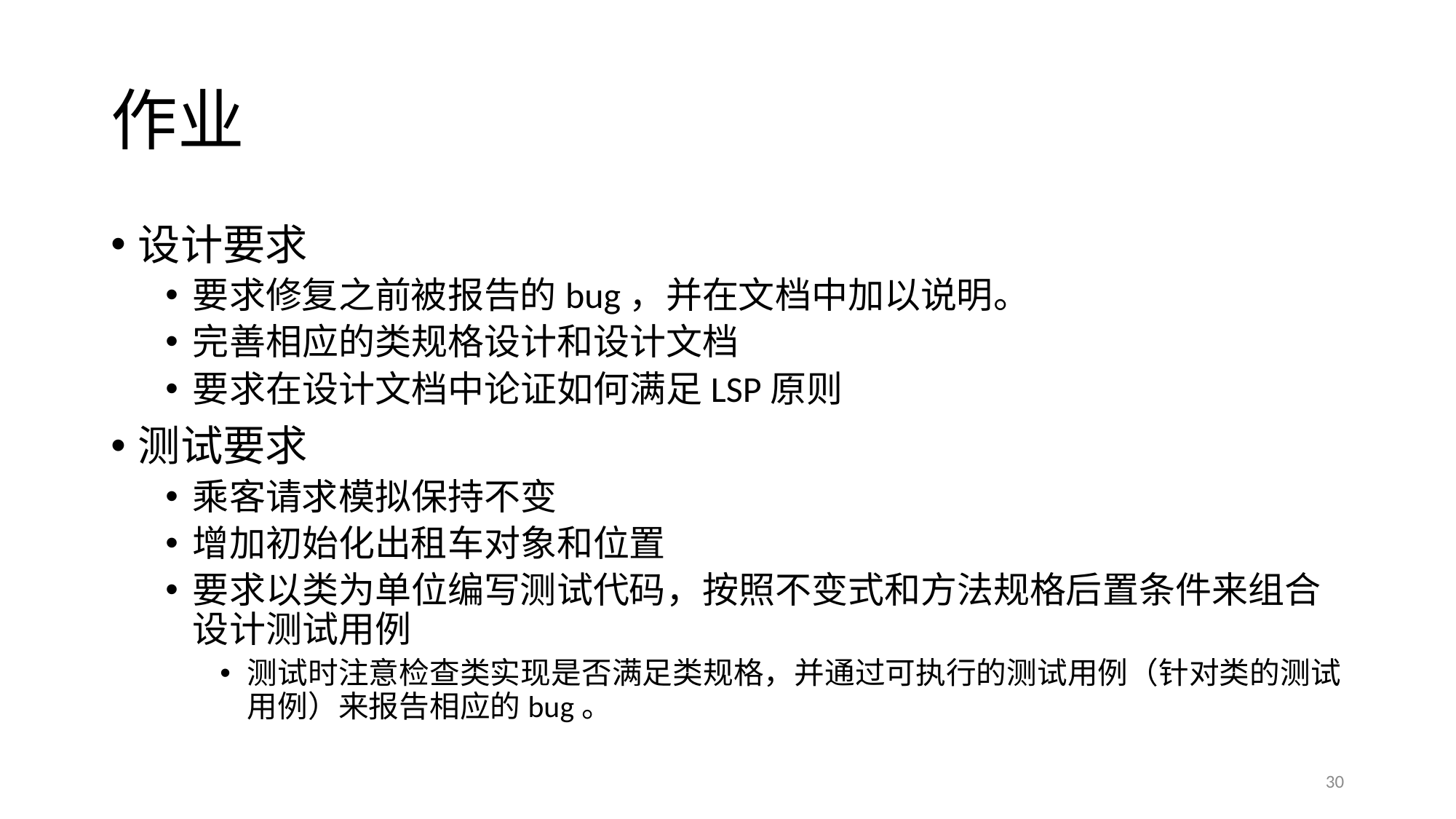

# 作业
设计要求
要求修复之前被报告的bug，并在文档中加以说明。
完善相应的类规格设计和设计文档
要求在设计文档中论证如何满足LSP原则
测试要求
乘客请求模拟保持不变
增加初始化出租车对象和位置
要求以类为单位编写测试代码，按照不变式和方法规格后置条件来组合设计测试用例
测试时注意检查类实现是否满足类规格，并通过可执行的测试用例（针对类的测试用例）来报告相应的bug。
30